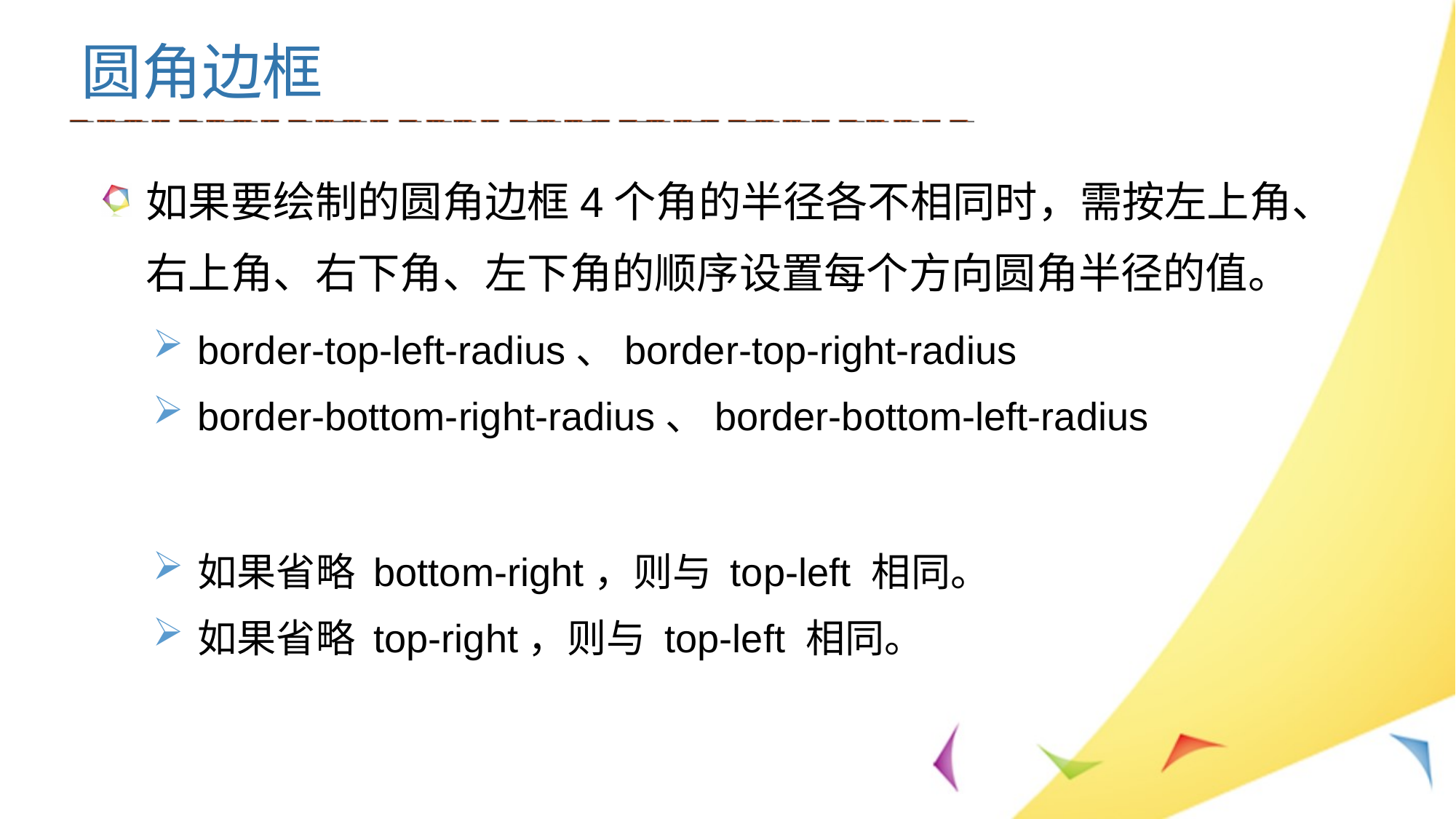

圆角边框
如果要绘制的圆角边框4个角的半径各不相同时，需按左上角、右上角、右下角、左下角的顺序设置每个方向圆角半径的值。
border-top-left-radius、border-top-right-radius
border-bottom-right-radius、border-bottom-left-radius

如果省略 bottom-right，则与 top-left 相同。
如果省略 top-right，则与 top-left 相同。